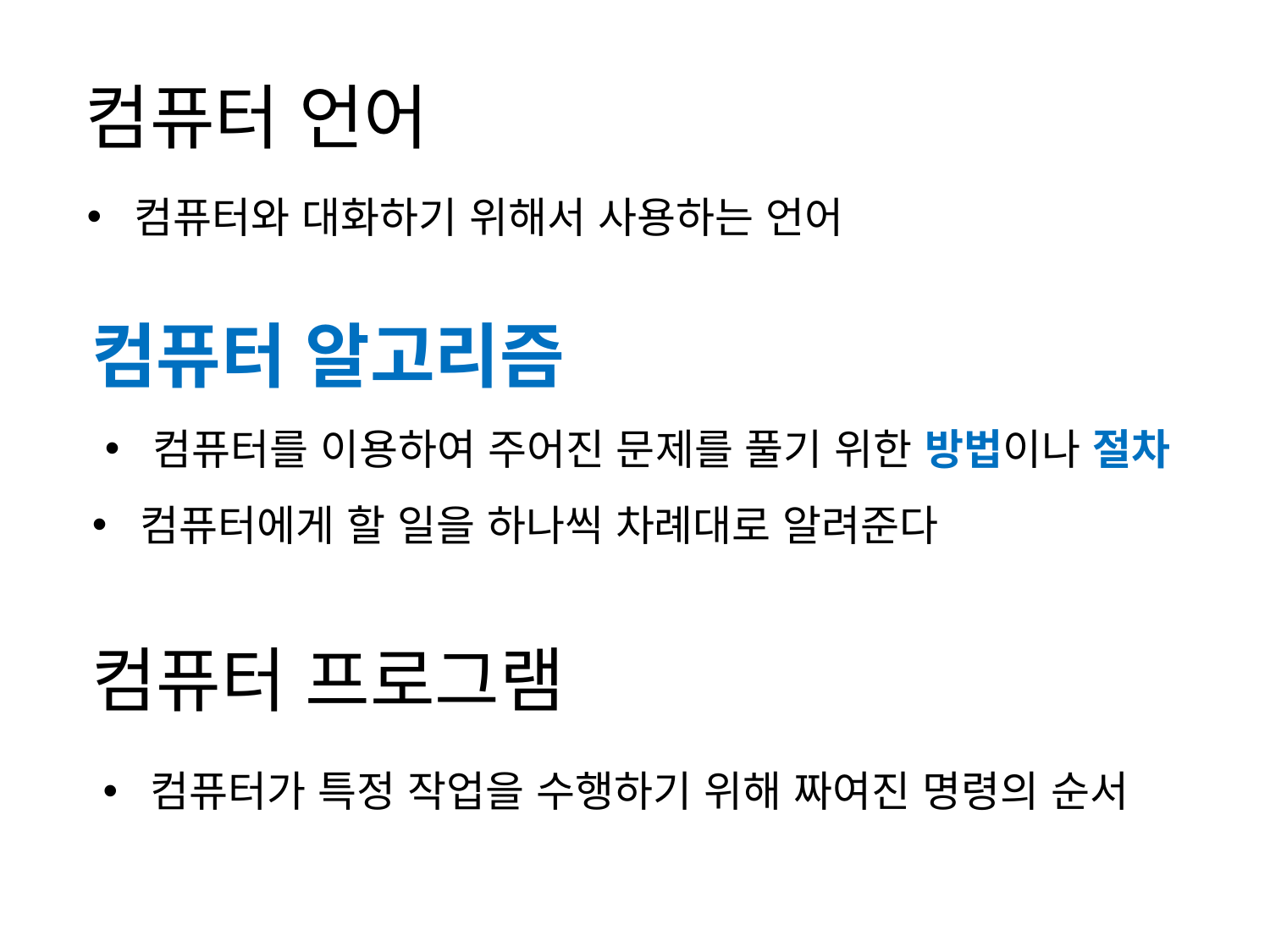

컴퓨터 언어
컴퓨터와 대화하기 위해서 사용하는 언어
컴퓨터 알고리즘
컴퓨터를 이용하여 주어진 문제를 풀기 위한 방법이나 절차
컴퓨터에게 할 일을 하나씩 차례대로 알려준다
컴퓨터 프로그램
컴퓨터가 특정 작업을 수행하기 위해 짜여진 명령의 순서